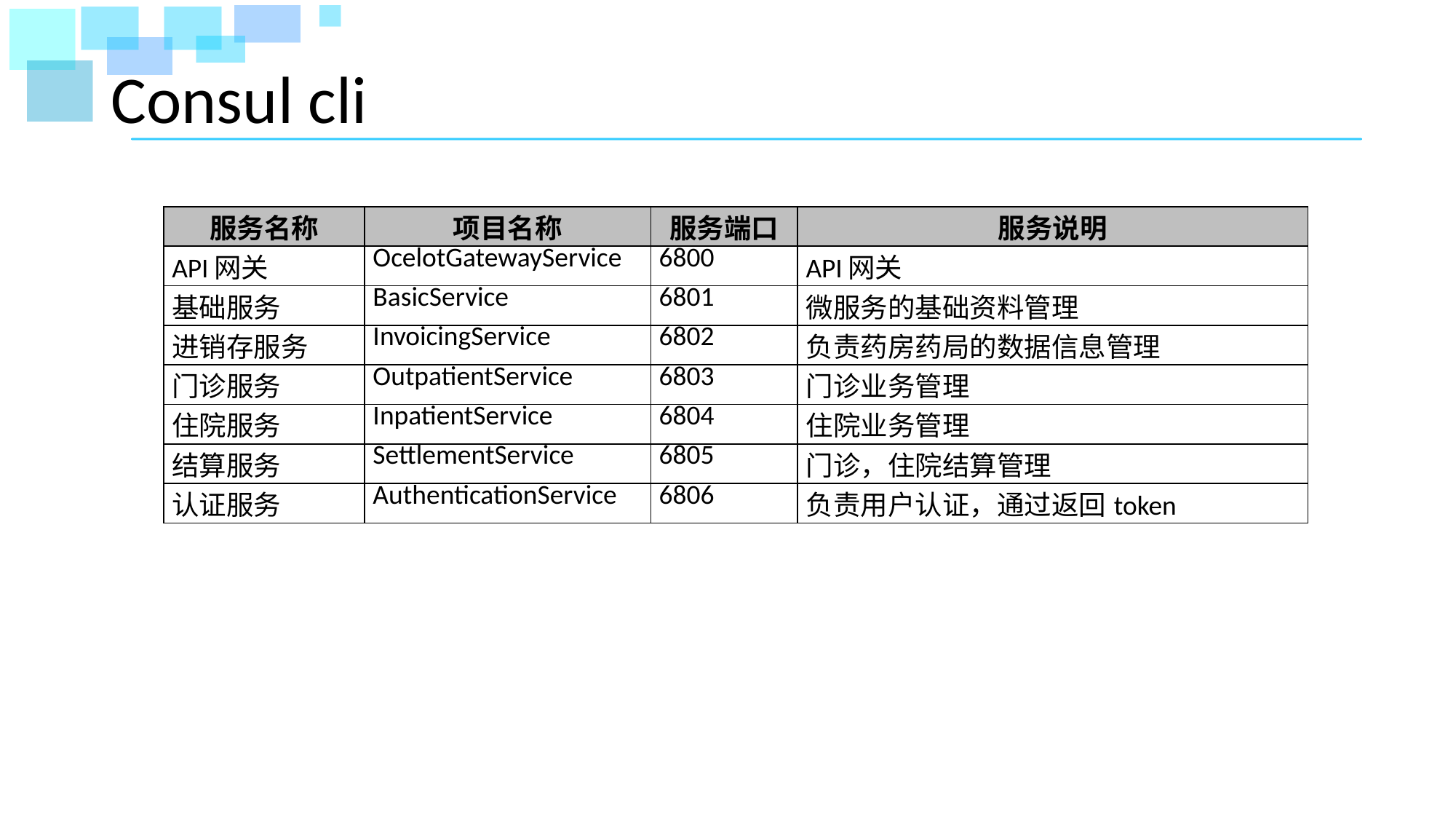

# Consul cli
| 服务名称 | 项目名称 | 服务端口 | 服务说明 |
| --- | --- | --- | --- |
| API网关 | OcelotGatewayService | 6800 | API网关 |
| 基础服务 | BasicService | 6801 | 微服务的基础资料管理 |
| 进销存服务 | InvoicingService | 6802 | 负责药房药局的数据信息管理 |
| 门诊服务 | OutpatientService | 6803 | 门诊业务管理 |
| 住院服务 | InpatientService | 6804 | 住院业务管理 |
| 结算服务 | SettlementService | 6805 | 门诊，住院结算管理 |
| 认证服务 | AuthenticationService | 6806 | 负责用户认证，通过返回token |